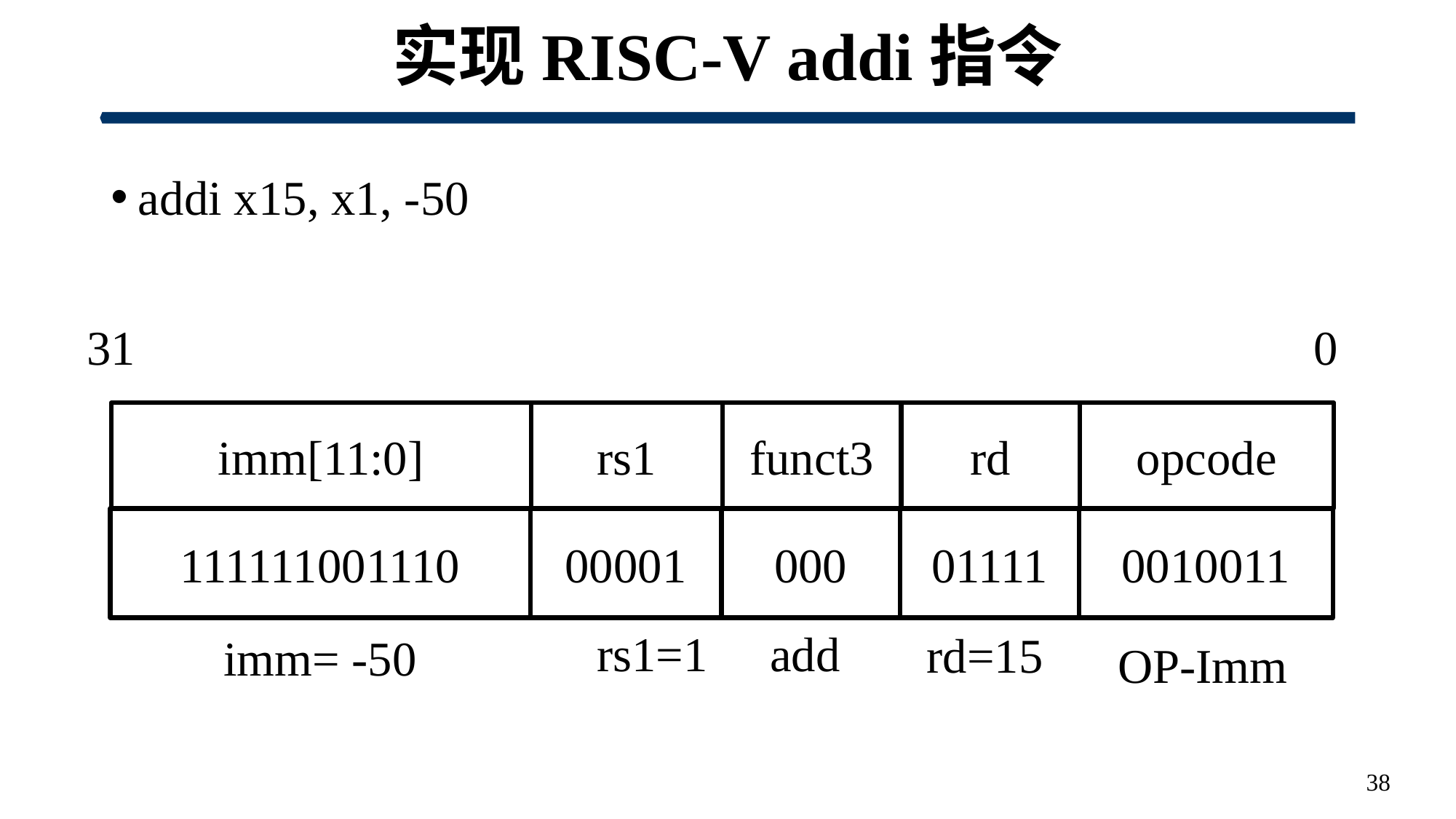

# 实现RISC-V addi指令
addi x15, x1, -50
0
31
imm[11:0]
rs1
funct3
rd
opcode

111111001110
00001
000
01111
0010011
rs1=1
add
rd=15
imm= -50
OP-Imm
38